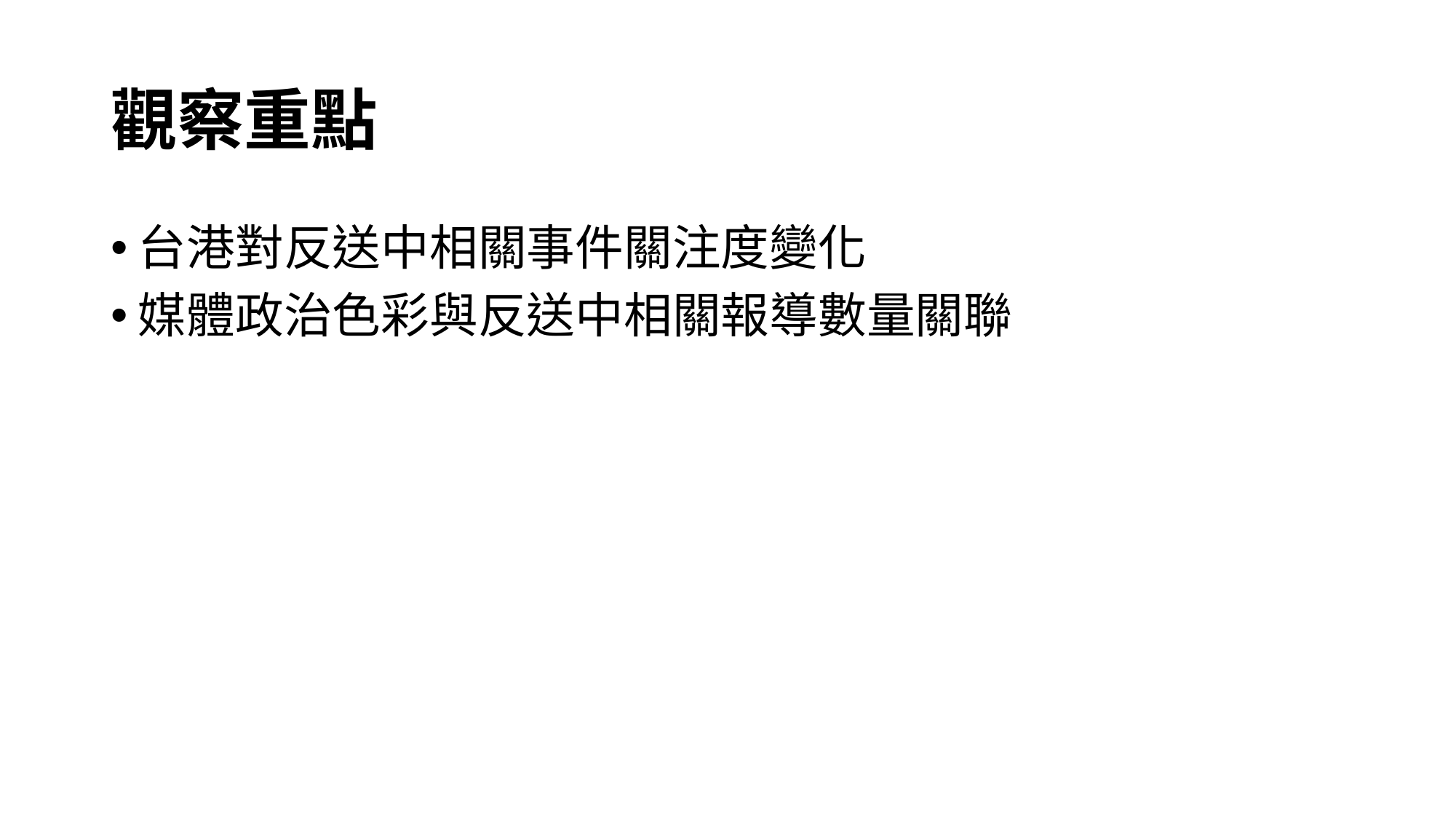

# 觀察重點
台港對反送中相關事件關注度變化
媒體政治色彩與反送中相關報導數量關聯